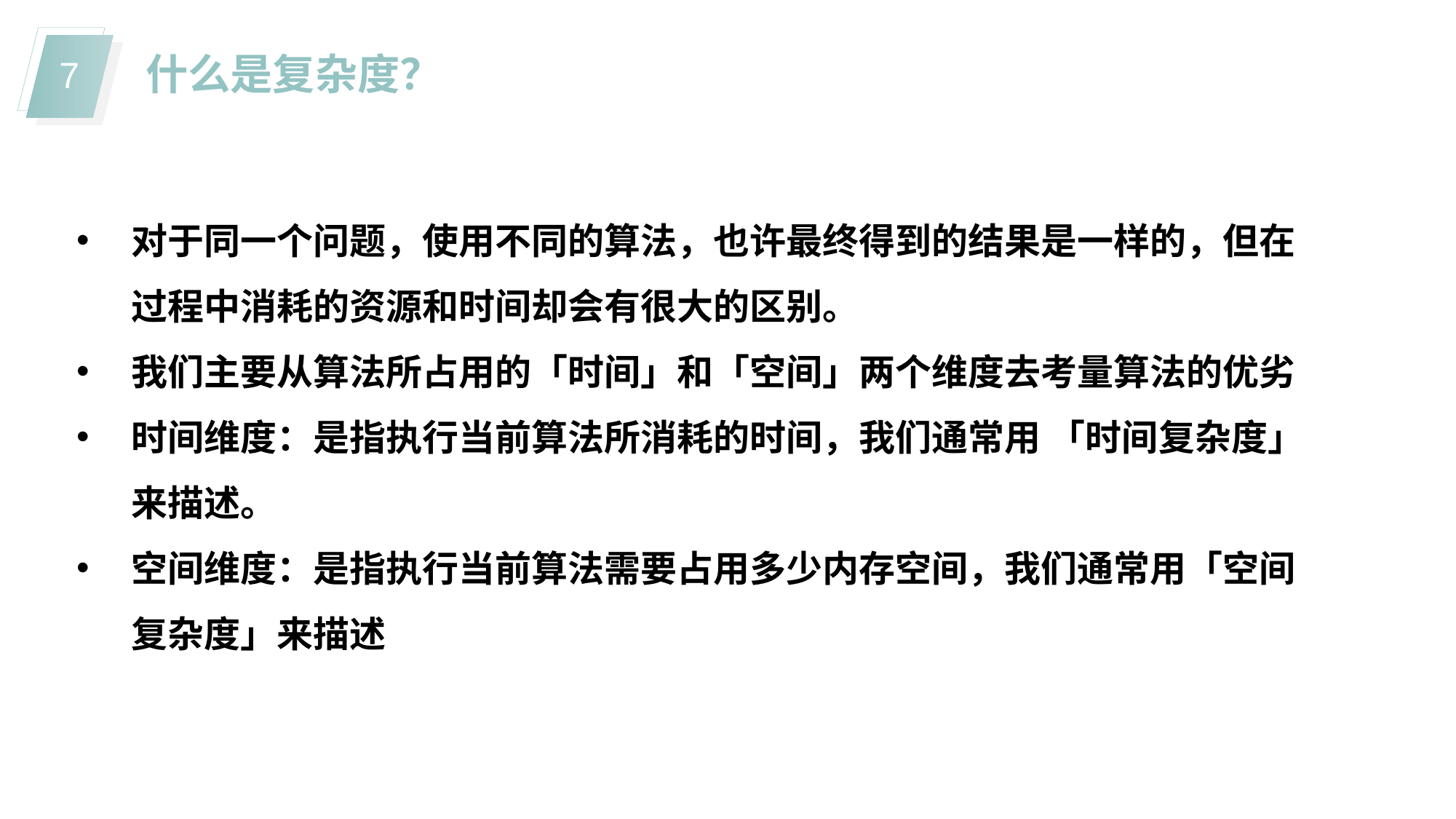

什么是复杂度？
对于同一个问题，使用不同的算法，也许最终得到的结果是一样的，但在过程中消耗的资源和时间却会有很大的区别。
我们主要从算法所占用的「时间」和「空间」两个维度去考量算法的优劣
时间维度：是指执行当前算法所消耗的时间，我们通常用 「时间复杂度」来描述。
空间维度：是指执行当前算法需要占用多少内存空间，我们通常用「空间复杂度」来描述